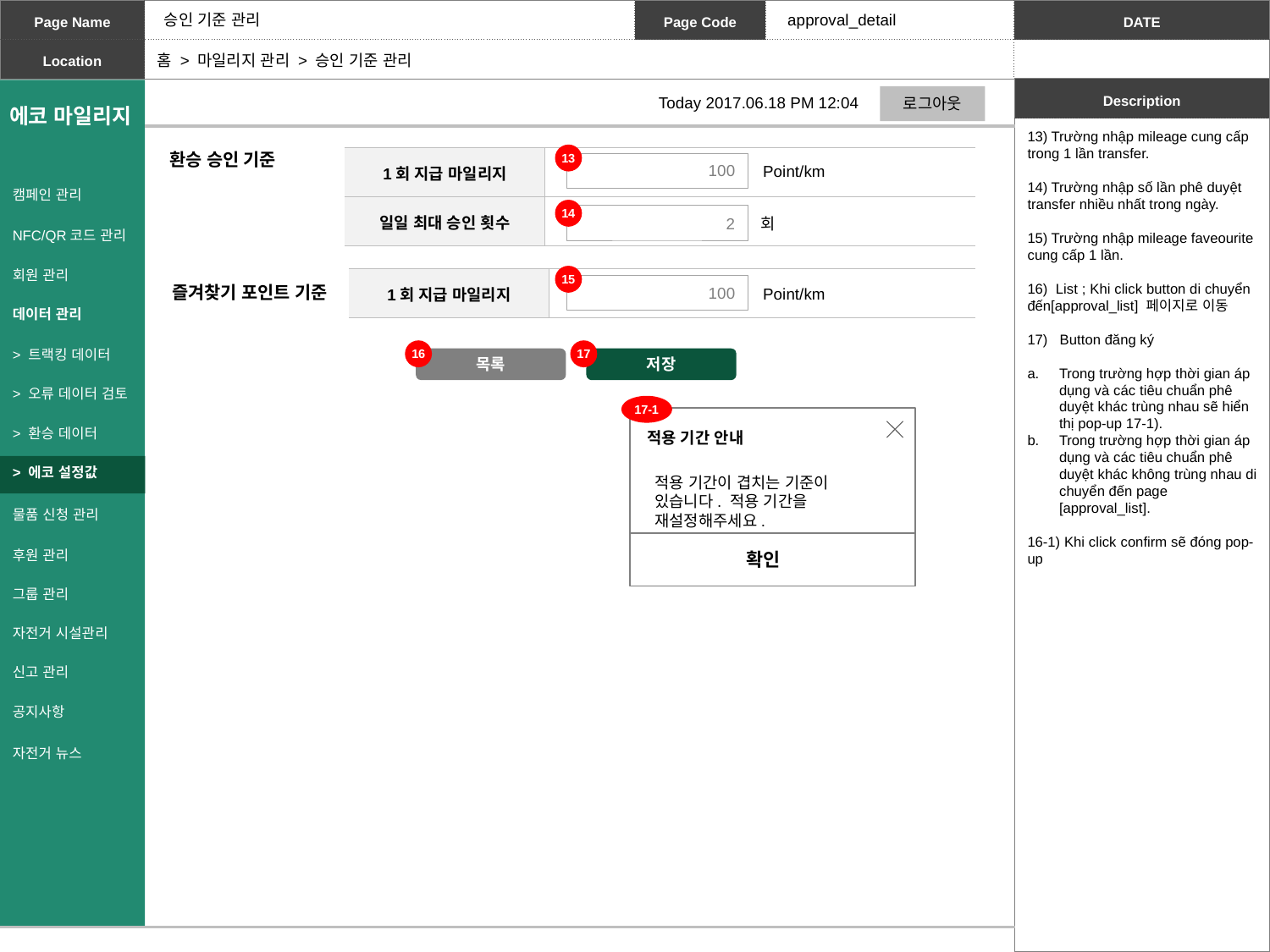

승인 기준 관리
approval_detail
홈 > 마일리지 관리 > 승인 기준 관리
로그아웃
Today 2017.06.18 PM 12:04
13) Trường nhập mileage cung cấp trong 1 lần transfer.

14) Trường nhập số lần phê duyệt transfer nhiều nhất trong ngày.

15) Trường nhập mileage faveourite cung cấp 1 lần.

16)  List ; Khi click button di chuyển đến[approval_list] 페이지로 이동

17)   Button đăng ký

Trong trường hợp thời gian áp dụng và các tiêu chuẩn phê duyệt khác trùng nhau sẽ hiển thị pop-up 17-1).
Trong trường hợp thời gian áp dụng và các tiêu chuẩn phê duyệt khác không trùng nhau di chuyển đến page [approval_list].

16-1) Khi click confirm sẽ đóng pop-up

환승 승인 기준
13
| 1회 지급 마일리지 |  |
| --- | --- |
| 일일 최대 승인 횟수 |  |
100
Point/km
캠페인 관리
NFC/QR코드 관리
회원 관리
데이터 관리
> 트랙킹 데이터
> 오류 데이터 검토
> 환승 데이터
> 에코 설정값

물품 신청 관리
후원 관리
그룹 관리
자전거 시설관리
신고 관리
공지사항
자전거 뉴스
14
2
회
15
| 1회 지급 마일리지 |  |
| --- | --- |
즐겨찾기 포인트 기준
100
Point/km
16
17
목록
저장
17-1

적용 기간 안내

적용 기간이 겹치는 기준이 있습니다. 적용 기간을 재설정해주세요.
확인